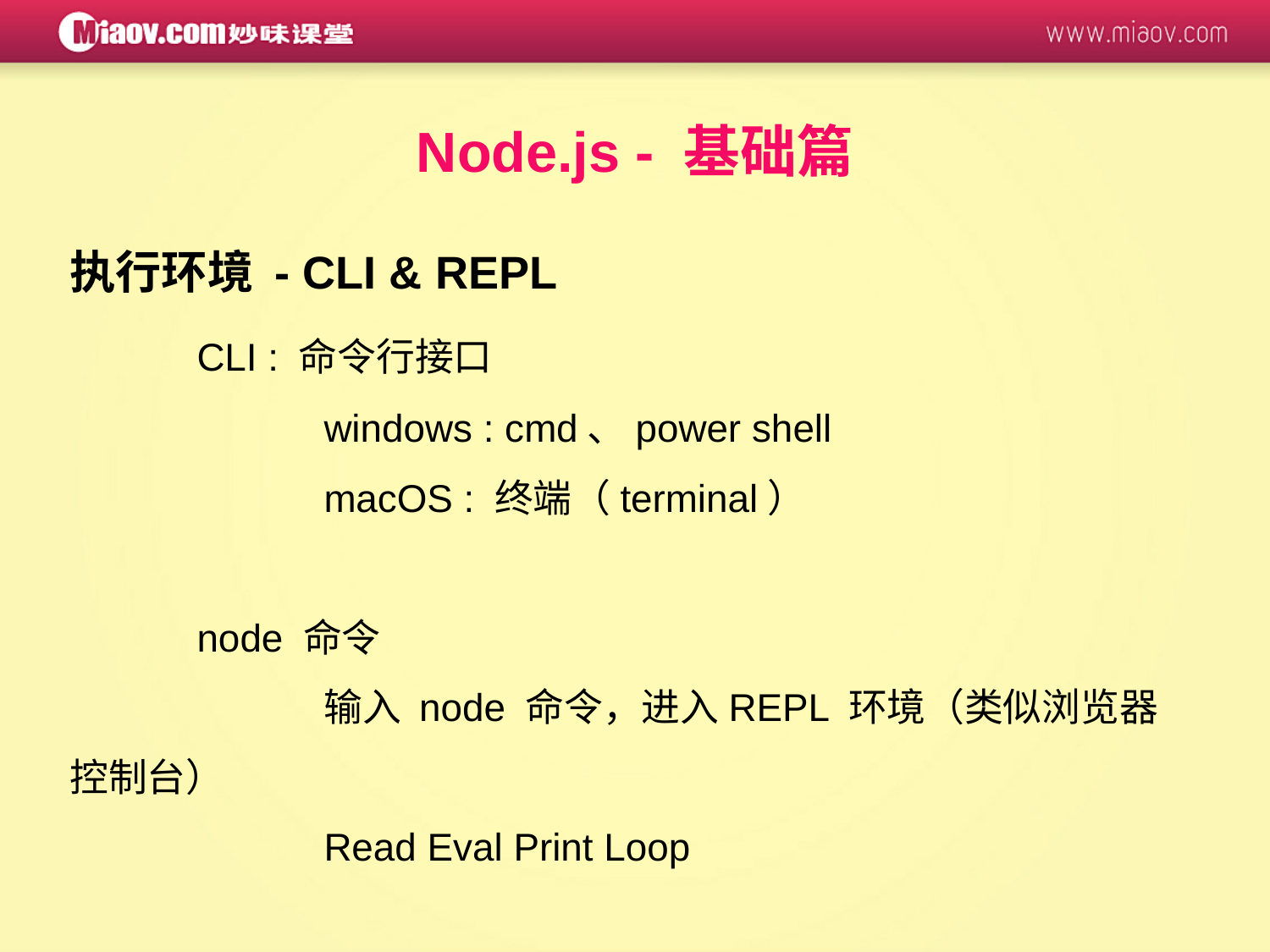

Node.js - 基础篇
执行环境 - CLI & REPL
	CLI : 命令行接口
		windows : cmd、power shell
		macOS : 终端（terminal）

	node 命令
		输入 node 命令，进入REPL 环境（类似浏览器控制台）
		Read Eval Print Loop